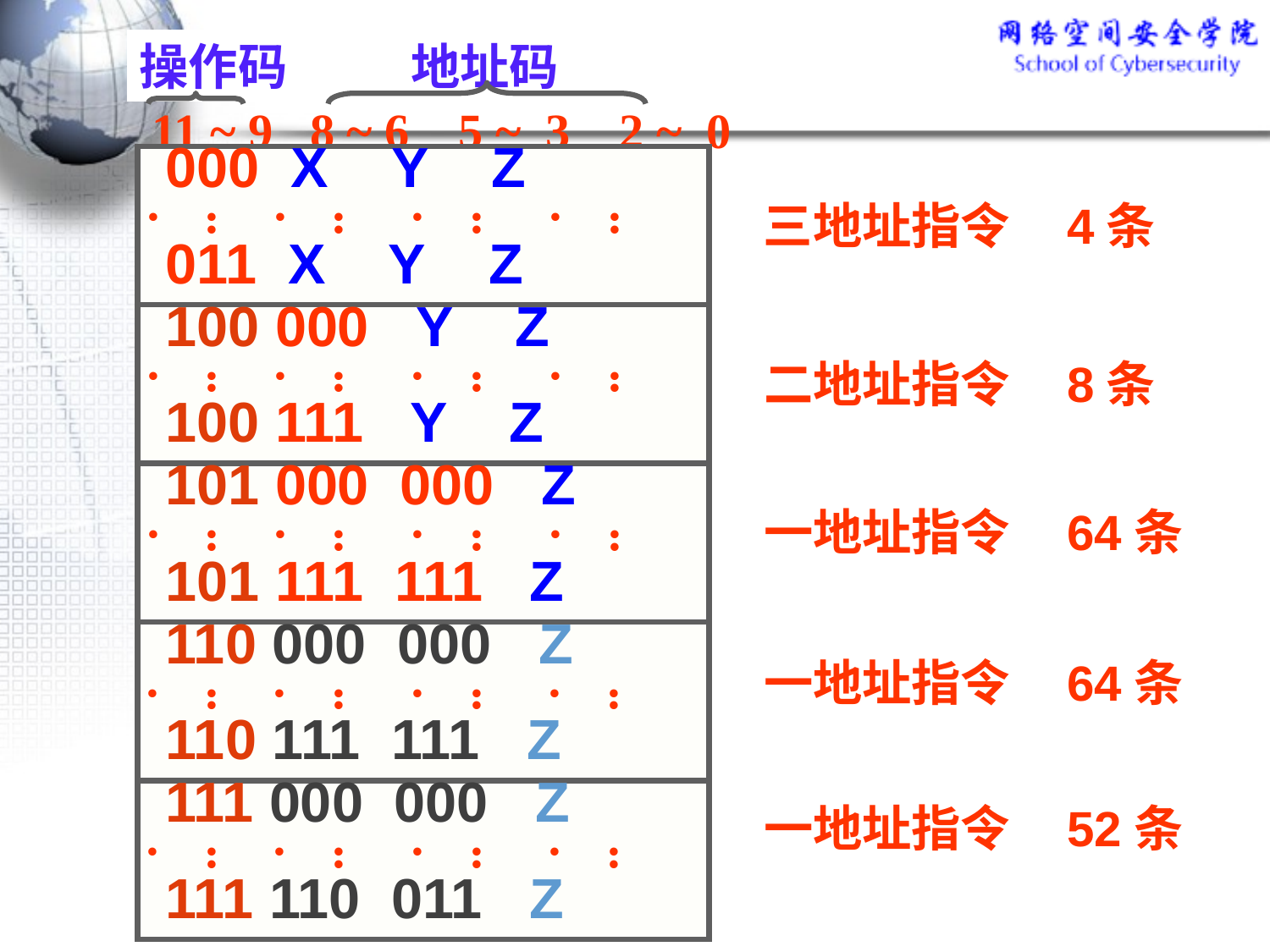

操作码           地址码

 11 ~ 9   8 ~ 6    5 ~  3    2 ~  0
 000  X    Y    Z
 011  X    Y    Z

三地址指令    4条
...
...
...
...
 100 000   Y    Z
 100 111   Y    Z

二地址指令    8条
...
...
...
...
 101 000  000   Z
 101 111  111   Z

一地址指令    64条
...
...
...
...
 110 000  000   Z
 110 111  111   Z

一地址指令    64条
...
...
...
...
 111 000  000   Z
 111 110  011   Z

一地址指令    52条
...
...
...
...